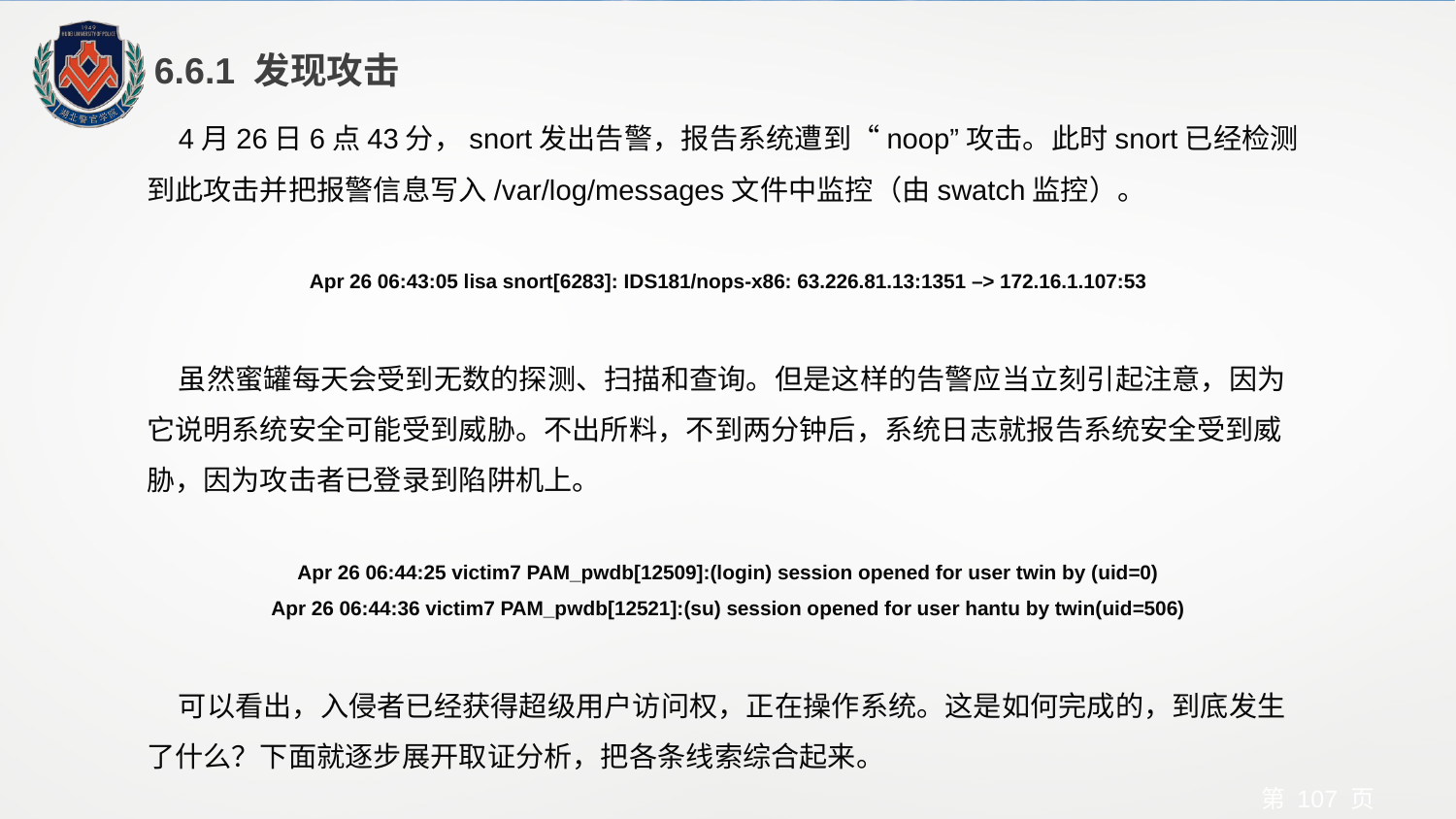

6.6.1 发现攻击
    4月26日6点43分，snort发出告警，报告系统遭到“noop”攻击。此时snort已经检测到此攻击并把报警信息写入/var/log/messages文件中监控（由swatch监控）。

Apr 26 06:43:05 lisa snort[6283]: IDS181/nops-x86: 63.226.81.13:1351 –> 172.16.1.107:53

    虽然蜜罐每天会受到无数的探测、扫描和查询。但是这样的告警应当立刻引起注意，因为它说明系统安全可能受到威胁。不出所料，不到两分钟后，系统日志就报告系统安全受到威胁，因为攻击者已登录到陷阱机上。

Apr 26 06:44:25 victim7 PAM_pwdb[12509]:(login) session opened for user twin by (uid=0)
Apr 26 06:44:36 victim7 PAM_pwdb[12521]:(su) session opened for user hantu by twin(uid=506)

    可以看出，入侵者已经获得超级用户访问权，正在操作系统。这是如何完成的，到底发生了什么？下面就逐步展开取证分析，把各条线索综合起来。